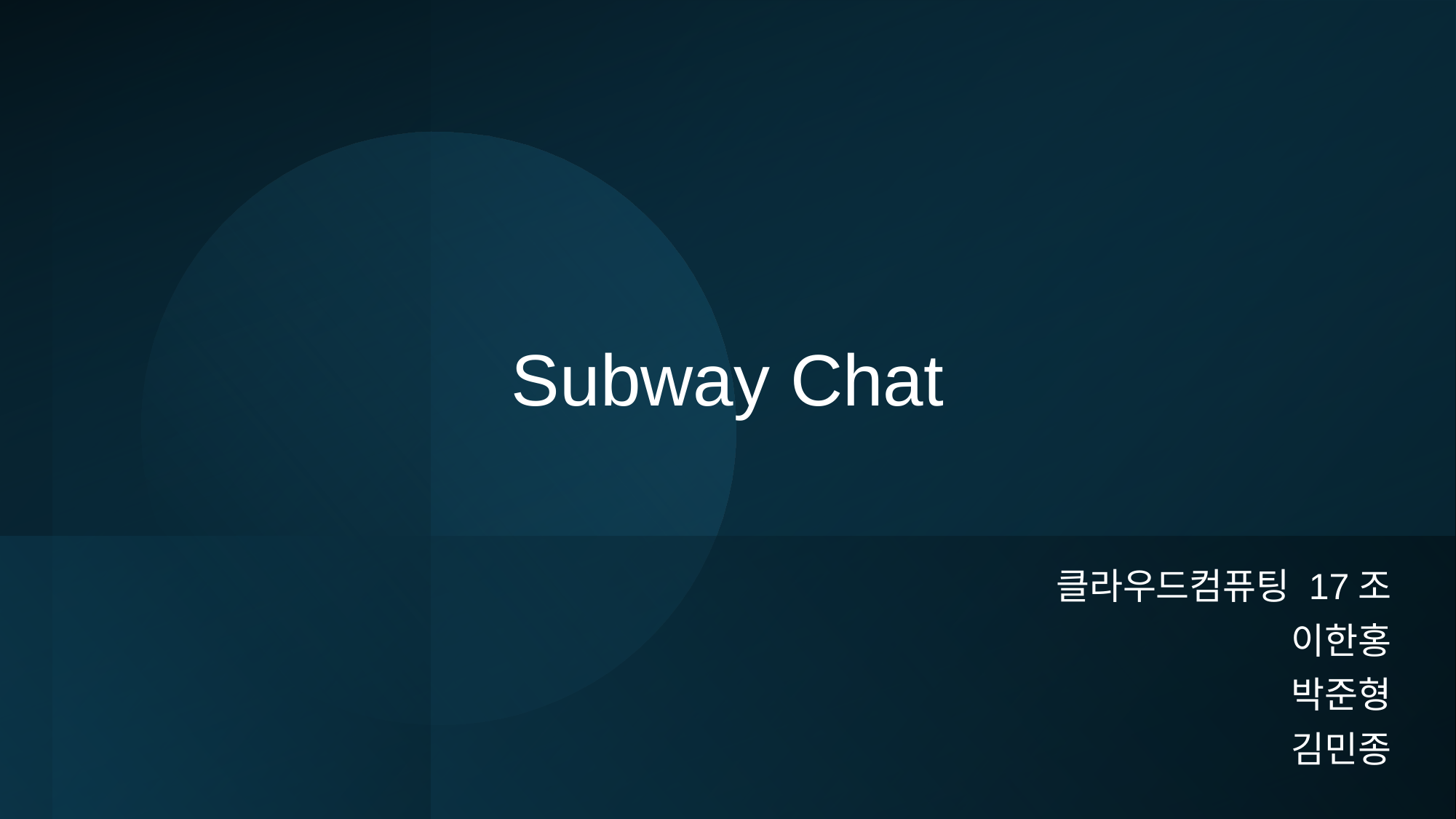

# Subway Chat

클라우드컴퓨팅 17조
이한홍
박준형
김민종